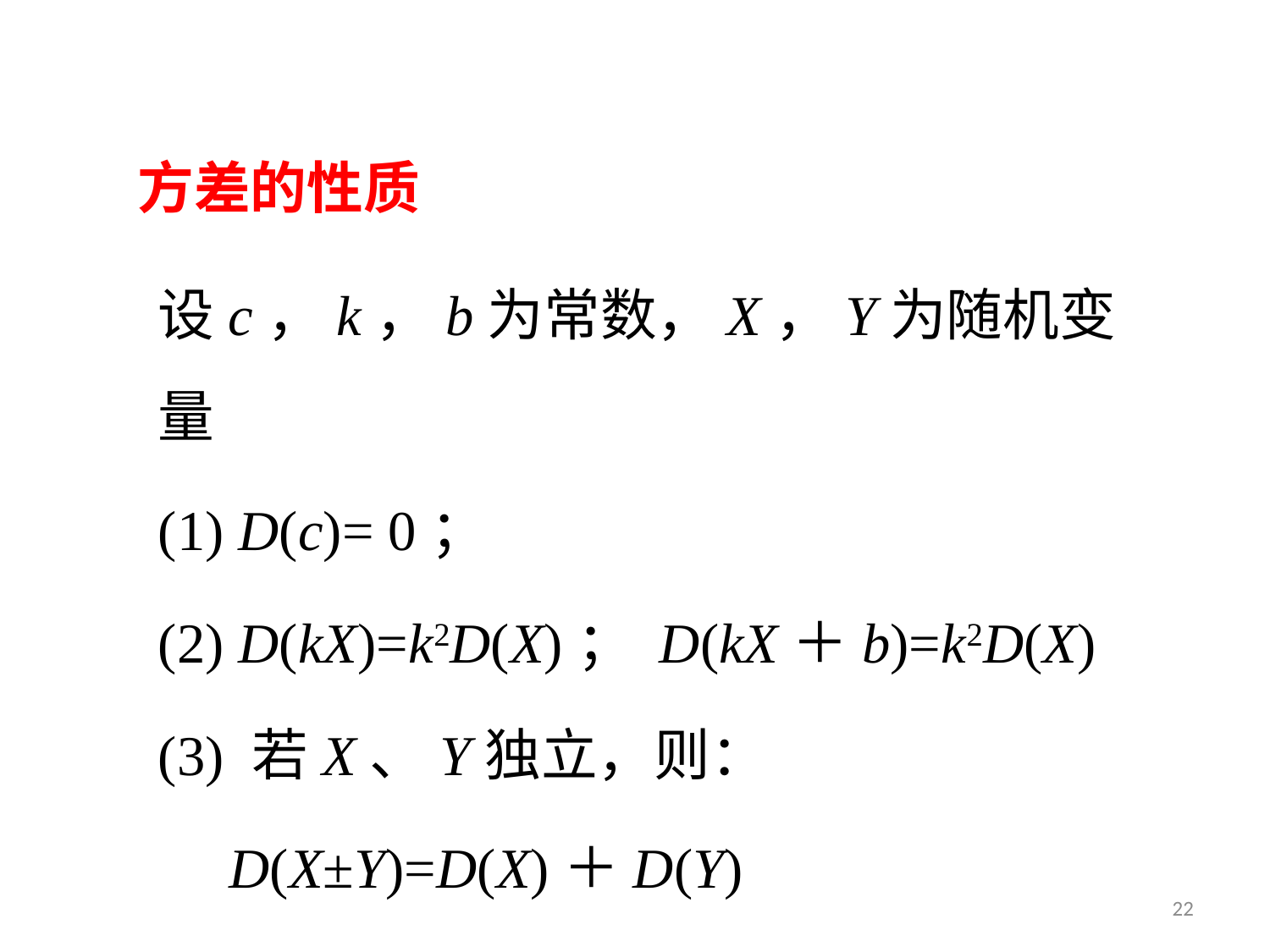

方差的性质
设c，k，b为常数，X，Y为随机变量
(1) D(c)= 0；
(2) D(kX)=k2D(X)； D(kX＋b)=k2D(X)
(3) 若X、Y独立，则：
     D(X±Y)=D(X)＋D(Y)
22